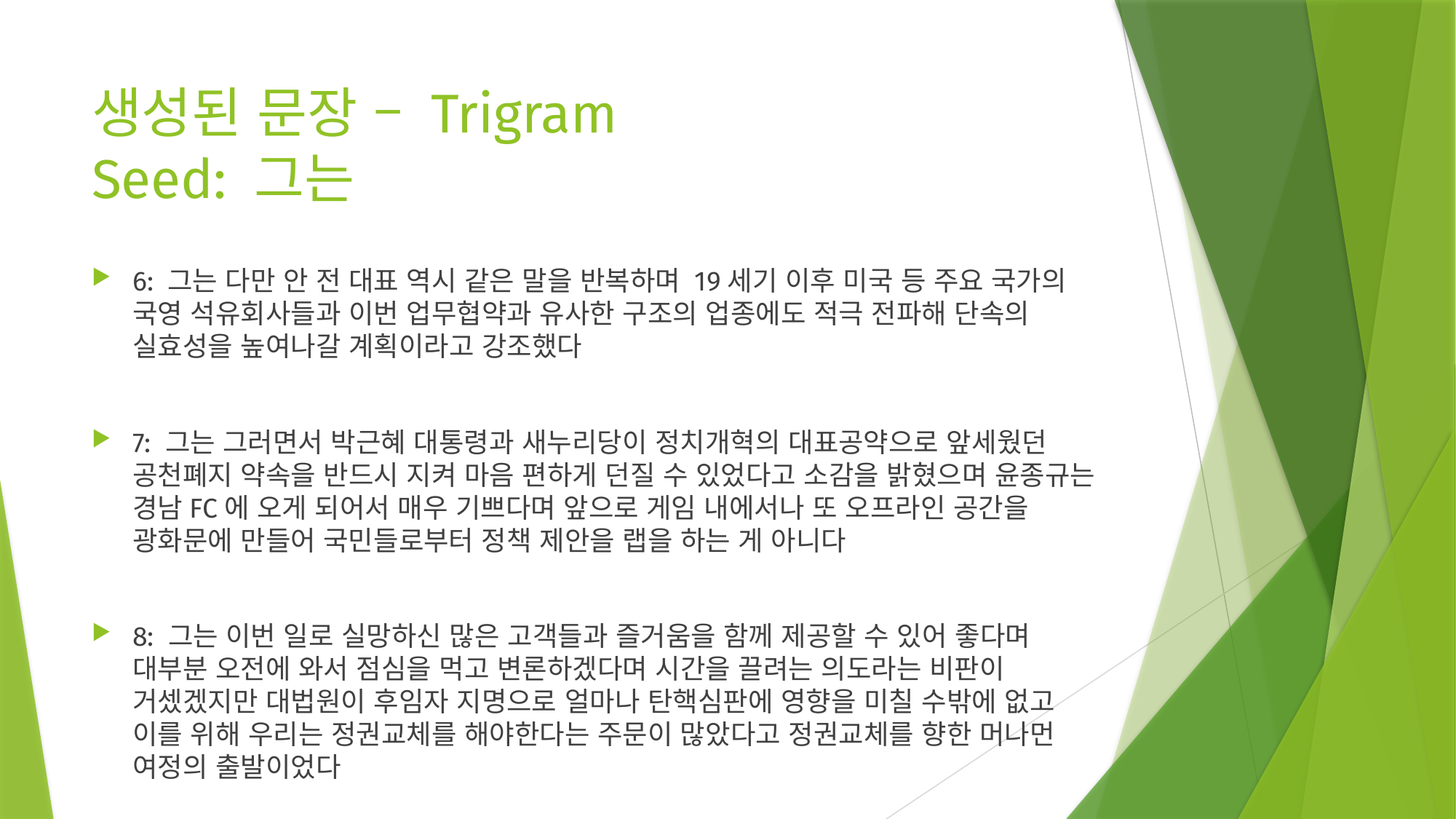

# 생성된 문장 – Trigram Seed: 그는
6: 그는 다만 안 전 대표 역시 같은 말을 반복하며 19세기 이후 미국 등 주요 국가의 국영 석유회사들과 이번 업무협약과 유사한 구조의 업종에도 적극 전파해 단속의 실효성을 높여나갈 계획이라고 강조했다

7: 그는 그러면서 박근혜 대통령과 새누리당이 정치개혁의 대표공약으로 앞세웠던 공천폐지 약속을 반드시 지켜 마음 편하게 던질 수 있었다고 소감을 밝혔으며 윤종규는 경남FC에 오게 되어서 매우 기쁘다며 앞으로 게임 내에서나 또 오프라인 공간을 광화문에 만들어 국민들로부터 정책 제안을 랩을 하는 게 아니다

8: 그는 이번 일로 실망하신 많은 고객들과 즐거움을 함께 제공할 수 있어 좋다며 대부분 오전에 와서 점심을 먹고 변론하겠다며 시간을 끌려는 의도라는 비판이 거셌겠지만 대법원이 후임자 지명으로 얼마나 탄핵심판에 영향을 미칠 수밖에 없고 이를 위해 우리는 정권교체를 해야한다는 주문이 많았다고 정권교체를 향한 머나먼 여정의 출발이었다